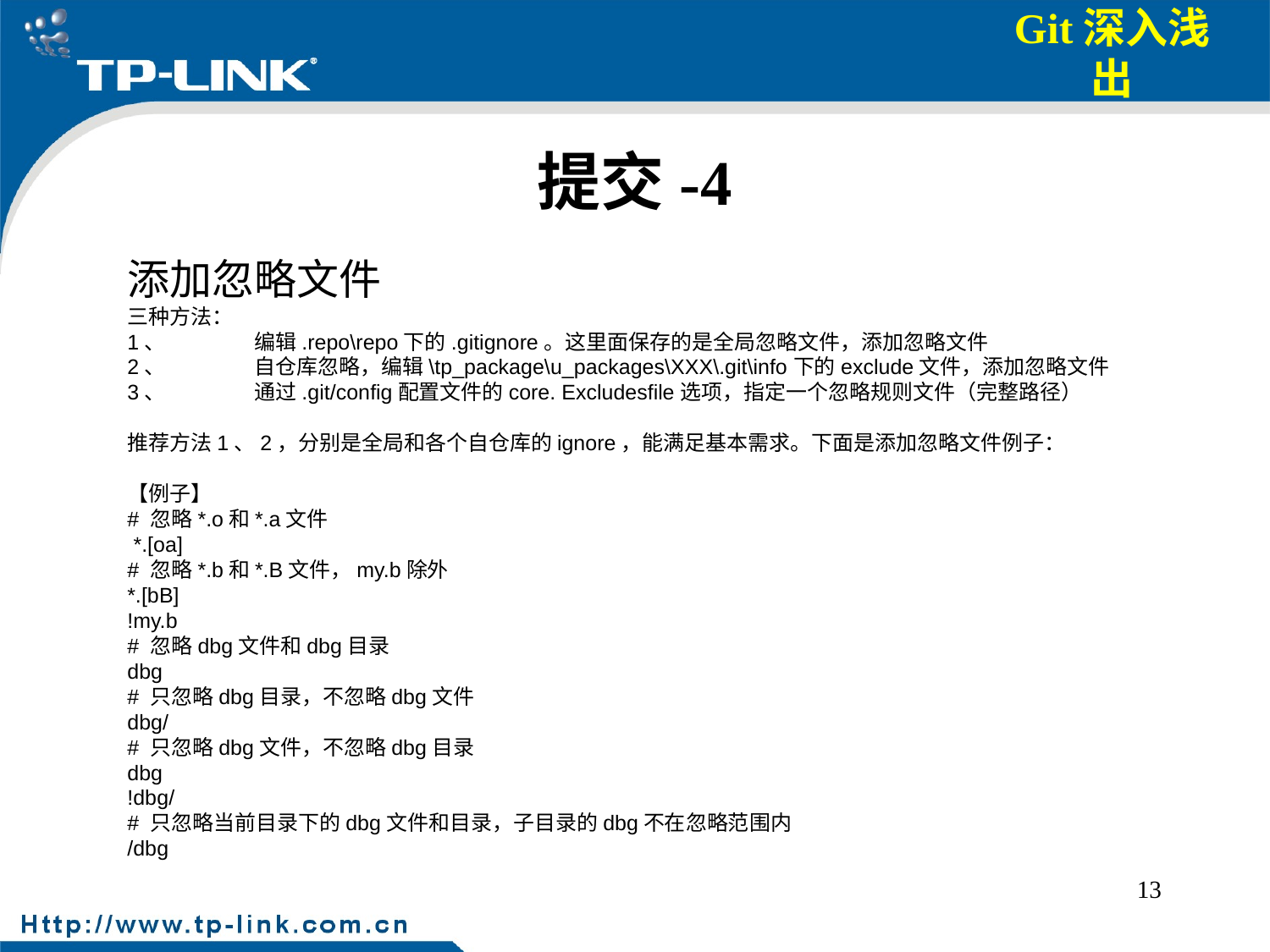

# 提交-4
添加忽略文件
三种方法：
1、	编辑.repo\repo下的.gitignore。这里面保存的是全局忽略文件，添加忽略文件
2、	自仓库忽略，编辑\tp_package\u_packages\XXX\.git\info下的exclude文件，添加忽略文件
3、	通过.git/config配置文件的core. Excludesfile选项，指定一个忽略规则文件（完整路径）

推荐方法1、2，分别是全局和各个自仓库的ignore，能满足基本需求。下面是添加忽略文件例子：

【例子】
# 忽略*.o和*.a文件
 *.[oa]
# 忽略*.b和*.B文件，my.b除外
*.[bB]
!my.b
# 忽略dbg文件和dbg目录
dbg
# 只忽略dbg目录，不忽略dbg文件
dbg/
# 只忽略dbg文件，不忽略dbg目录
dbg
!dbg/
# 只忽略当前目录下的dbg文件和目录，子目录的dbg不在忽略范围内
/dbg
13